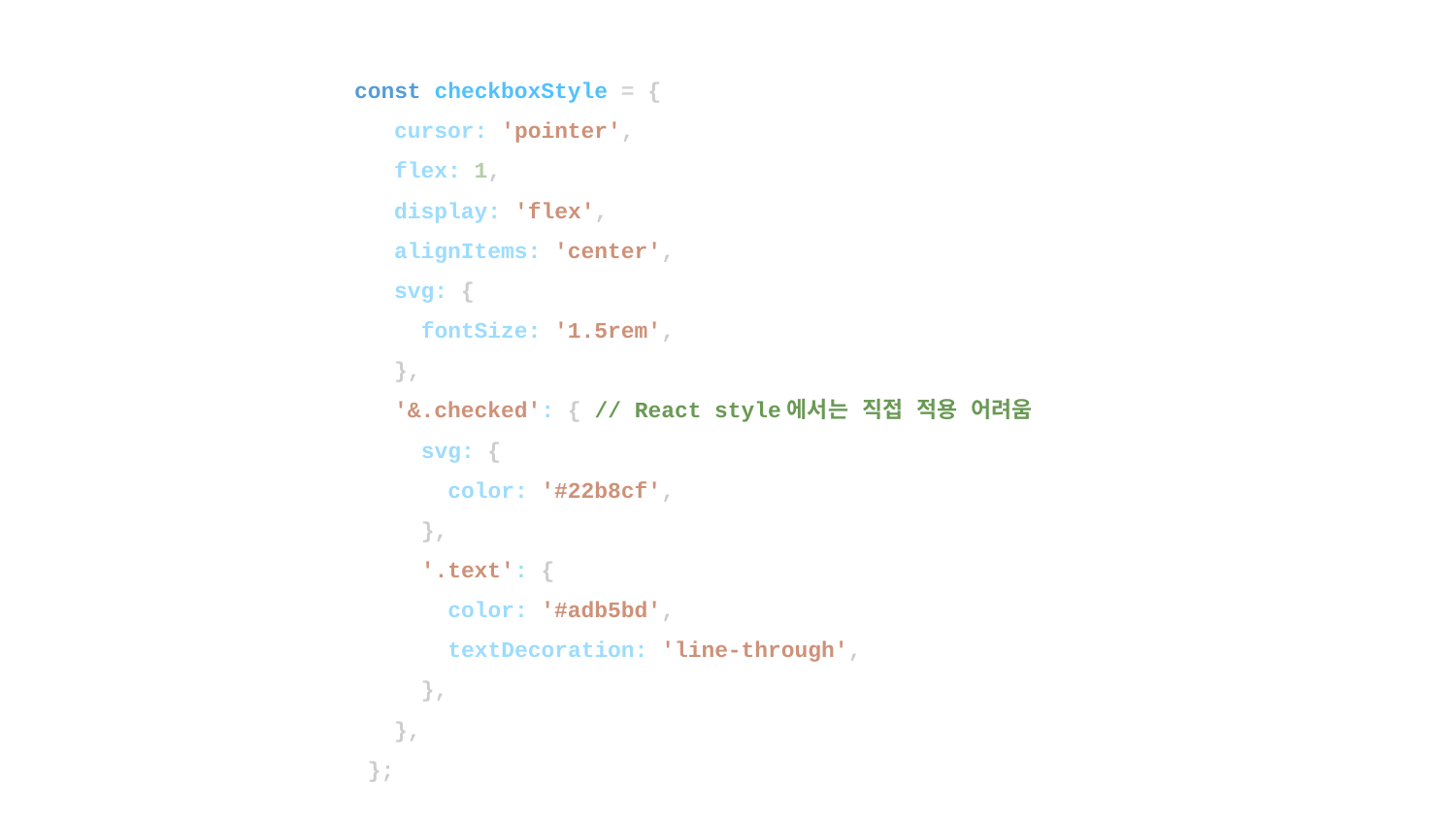

const checkboxStyle = {
   cursor: 'pointer',
   flex: 1,
   display: 'flex',
   alignItems: 'center',
   svg: {
     fontSize: '1.5rem',
   },
   '&.checked': { // React style에서는 직접 적용 어려움
     svg: {
       color: '#22b8cf',
     },
     '.text': {
       color: '#adb5bd',
       textDecoration: 'line-through',
     },
   },
 };